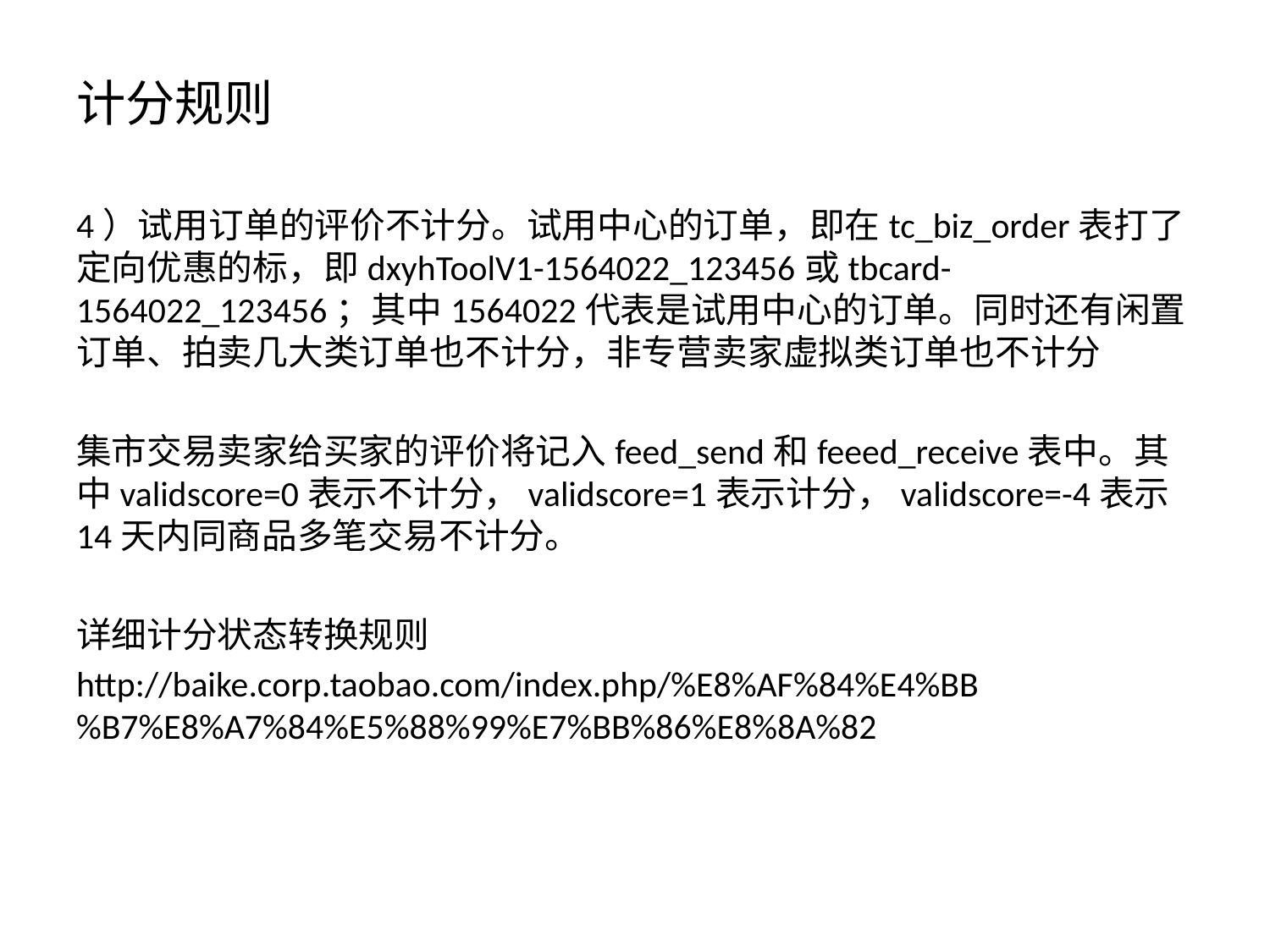

计分规则

4）试用订单的评价不计分。试用中心的订单，即在tc_biz_order表打了定向优惠的标，即dxyhToolV1-1564022_123456或tbcard-1564022_123456；其中1564022代表是试用中心的订单。同时还有闲置订单、拍卖几大类订单也不计分，非专营卖家虚拟类订单也不计分

集市交易卖家给买家的评价将记入feed_send和feeed_receive表中。其中validscore=0表示不计分，validscore=1表示计分，validscore=-4表示14天内同商品多笔交易不计分。

详细计分状态转换规则
http://baike.corp.taobao.com/index.php/%E8%AF%84%E4%BB%B7%E8%A7%84%E5%88%99%E7%BB%86%E8%8A%82